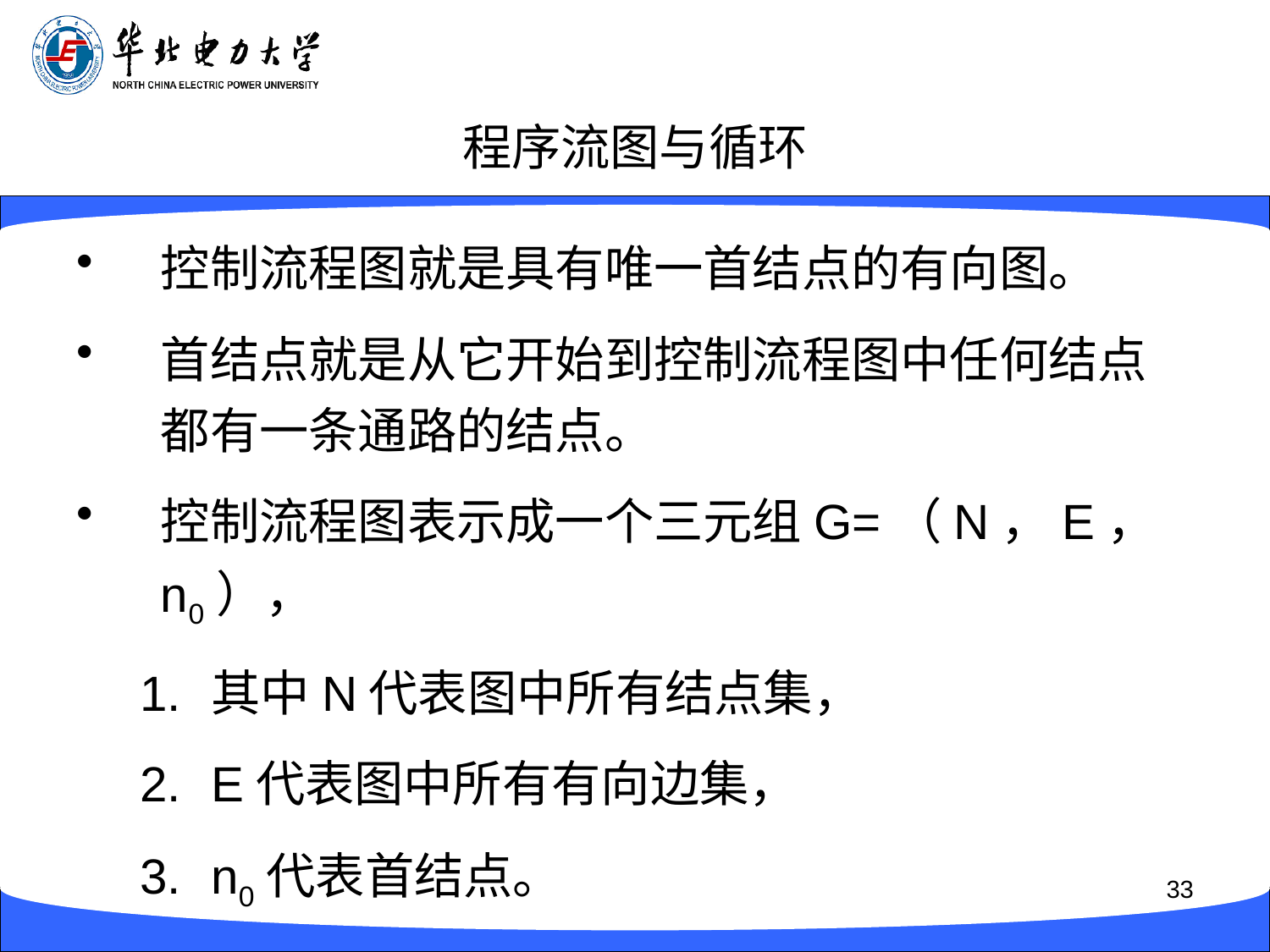

# 程序流图与循环
控制流程图就是具有唯一首结点的有向图。
首结点就是从它开始到控制流程图中任何结点都有一条通路的结点。
控制流程图表示成一个三元组G=（N，E，n0），
其中N代表图中所有结点集，
E代表图中所有有向边集，
n0代表首结点。
33